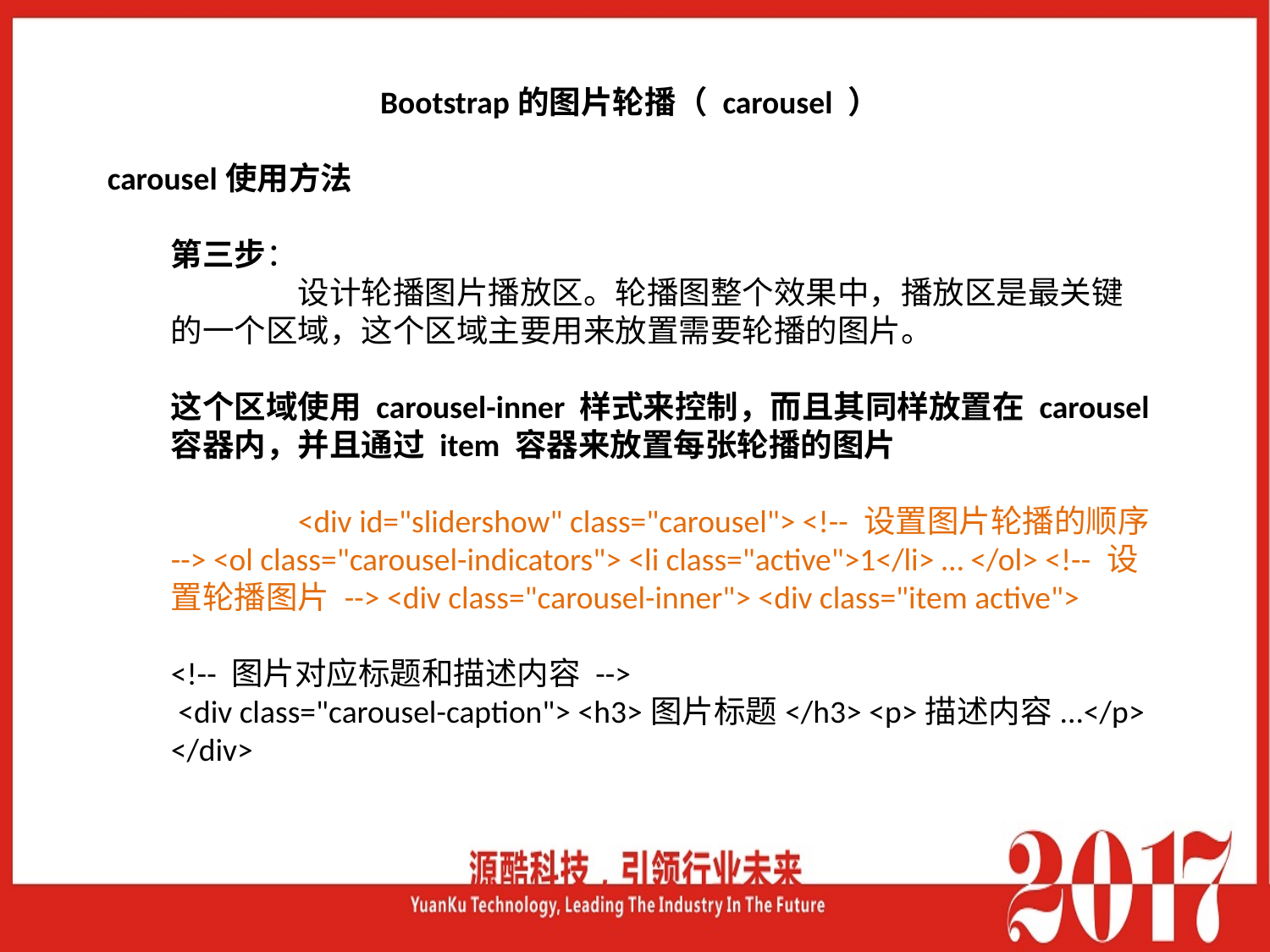

Bootstrap的图片轮播（ carousel ）

carousel使用方法

第三步：
	设计轮播图片播放区。轮播图整个效果中，播放区是最关键的一个区域，这个区域主要用来放置需要轮播的图片。

这个区域使用 carousel-inner 样式来控制，而且其同样放置在 carousel 容器内，并且通过 item 容器来放置每张轮播的图片

	<div id="slidershow" class="carousel"> <!-- 设置图片轮播的顺序 --> <ol class="carousel-indicators"> <li class="active">1</li> … </ol> <!-- 设置轮播图片 --> <div class="carousel-inner"> <div class="item active">

<!-- 图片对应标题和描述内容 -->
 <div class="carousel-caption"> <h3>图片标题</h3> <p>描述内容...</p> </div>